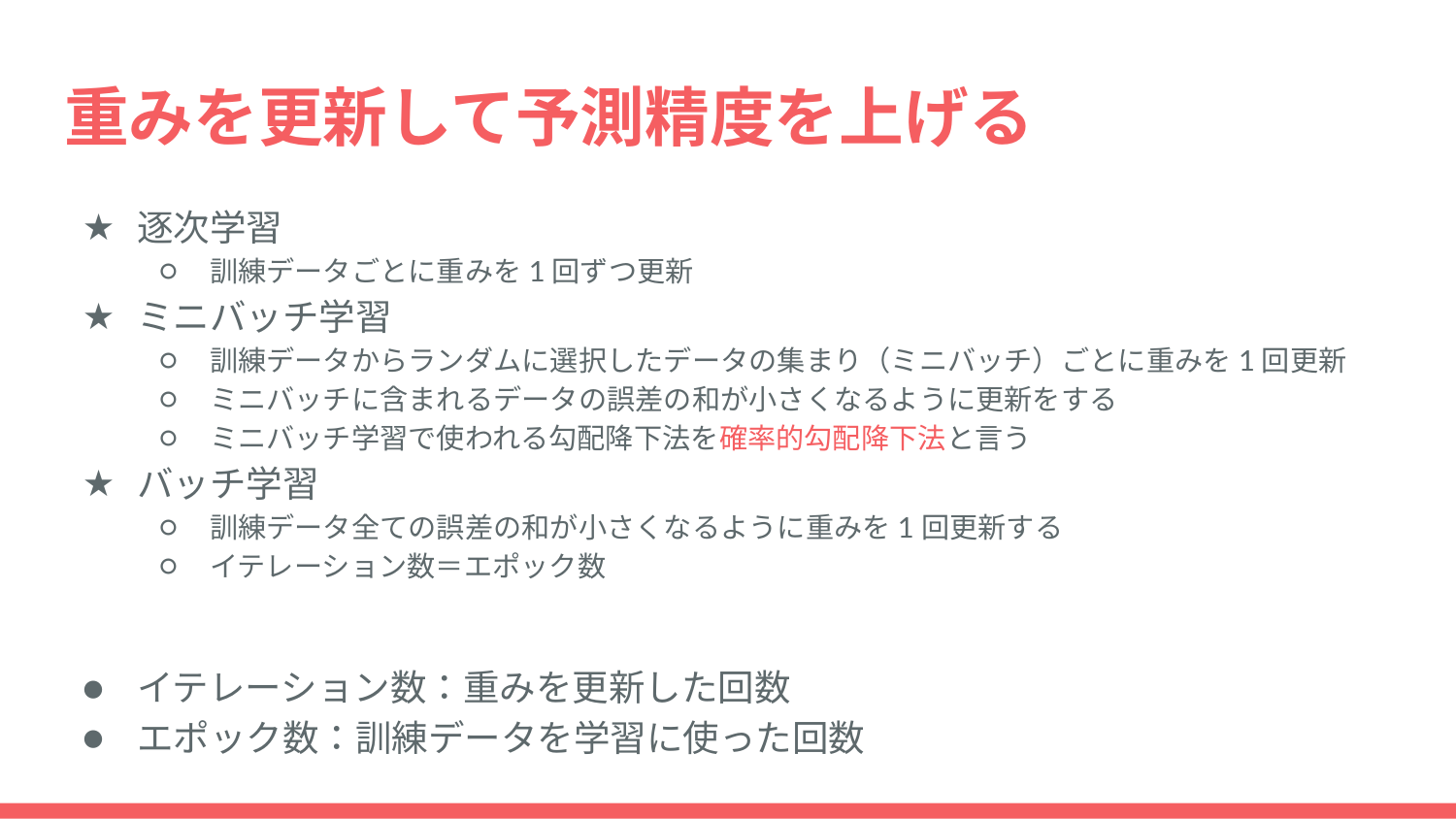

# 重みを更新して予測精度を上げる
逐次学習
訓練データごとに重みを1回ずつ更新
ミニバッチ学習
訓練データからランダムに選択したデータの集まり（ミニバッチ）ごとに重みを1回更新
ミニバッチに含まれるデータの誤差の和が小さくなるように更新をする
ミニバッチ学習で使われる勾配降下法を確率的勾配降下法と言う
バッチ学習
訓練データ全ての誤差の和が小さくなるように重みを1回更新する
イテレーション数＝エポック数

イテレーション数：重みを更新した回数
エポック数：訓練データを学習に使った回数